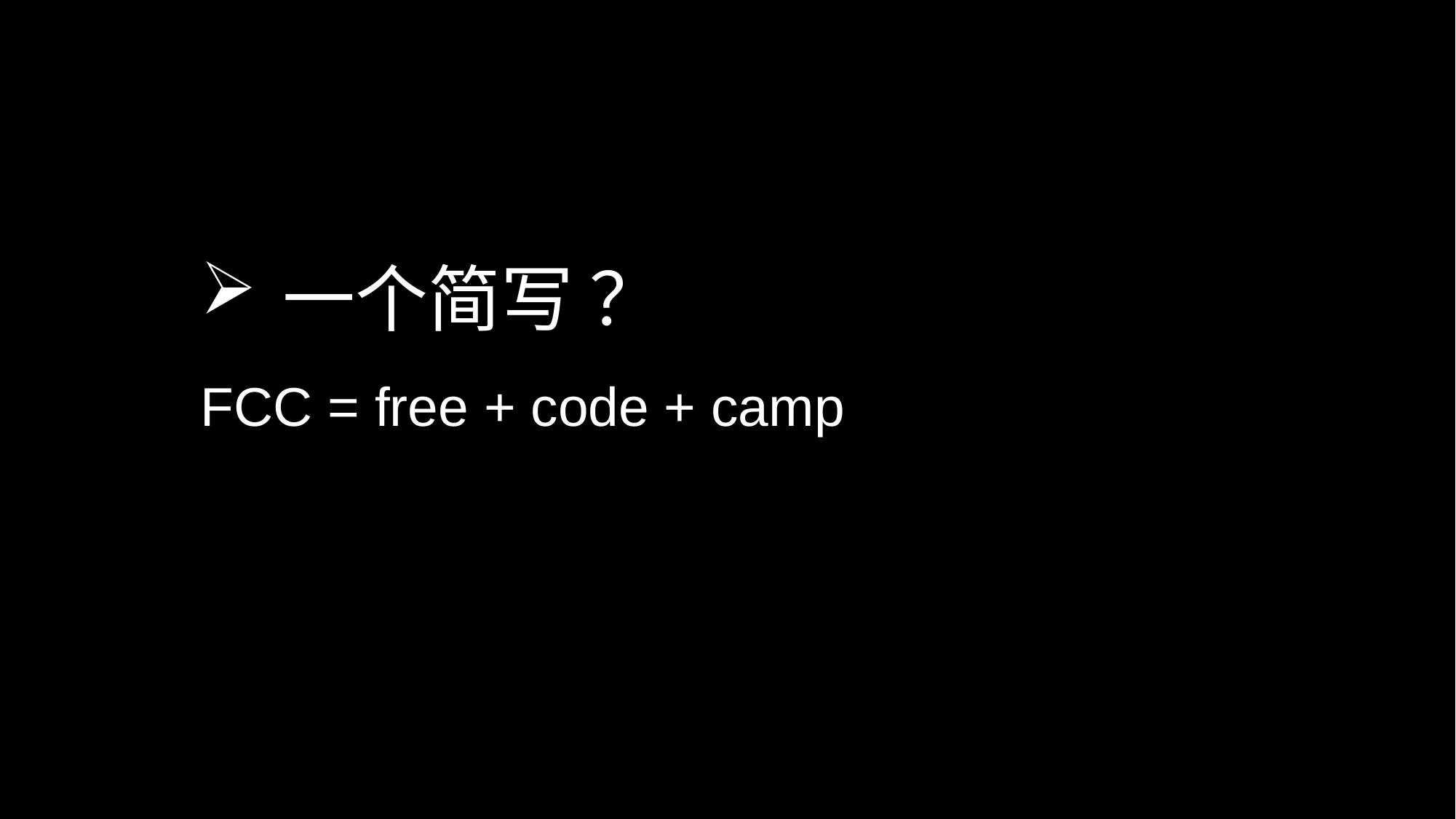

一个简写 ？
FCC = free + code + camp